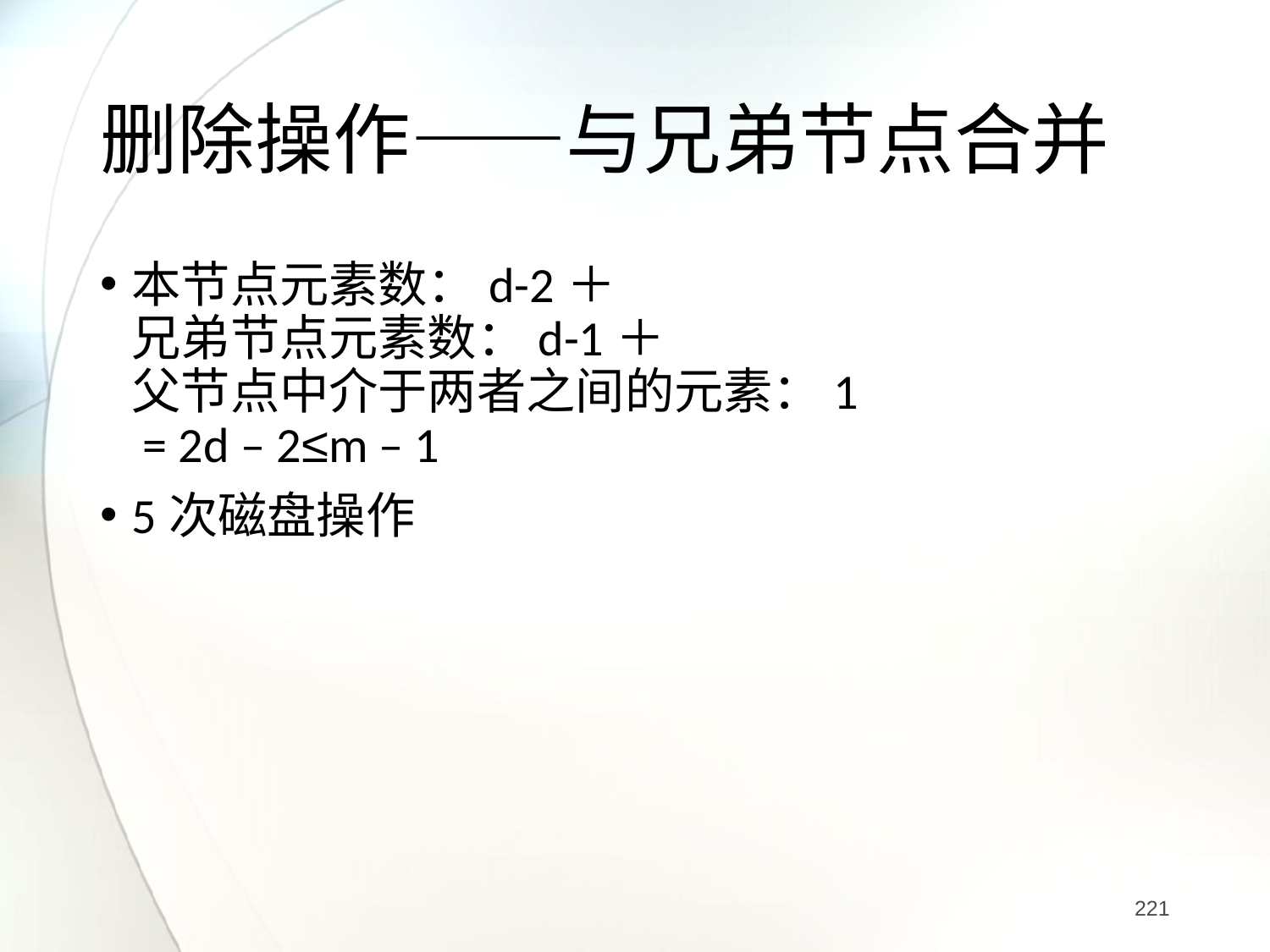

# 删除操作——与兄弟节点合并
本节点元素数：d-2＋
兄弟节点元素数：d-1＋
父节点中介于两者之间的元素：1
 = 2d – 2≤m – 1
5次磁盘操作

221